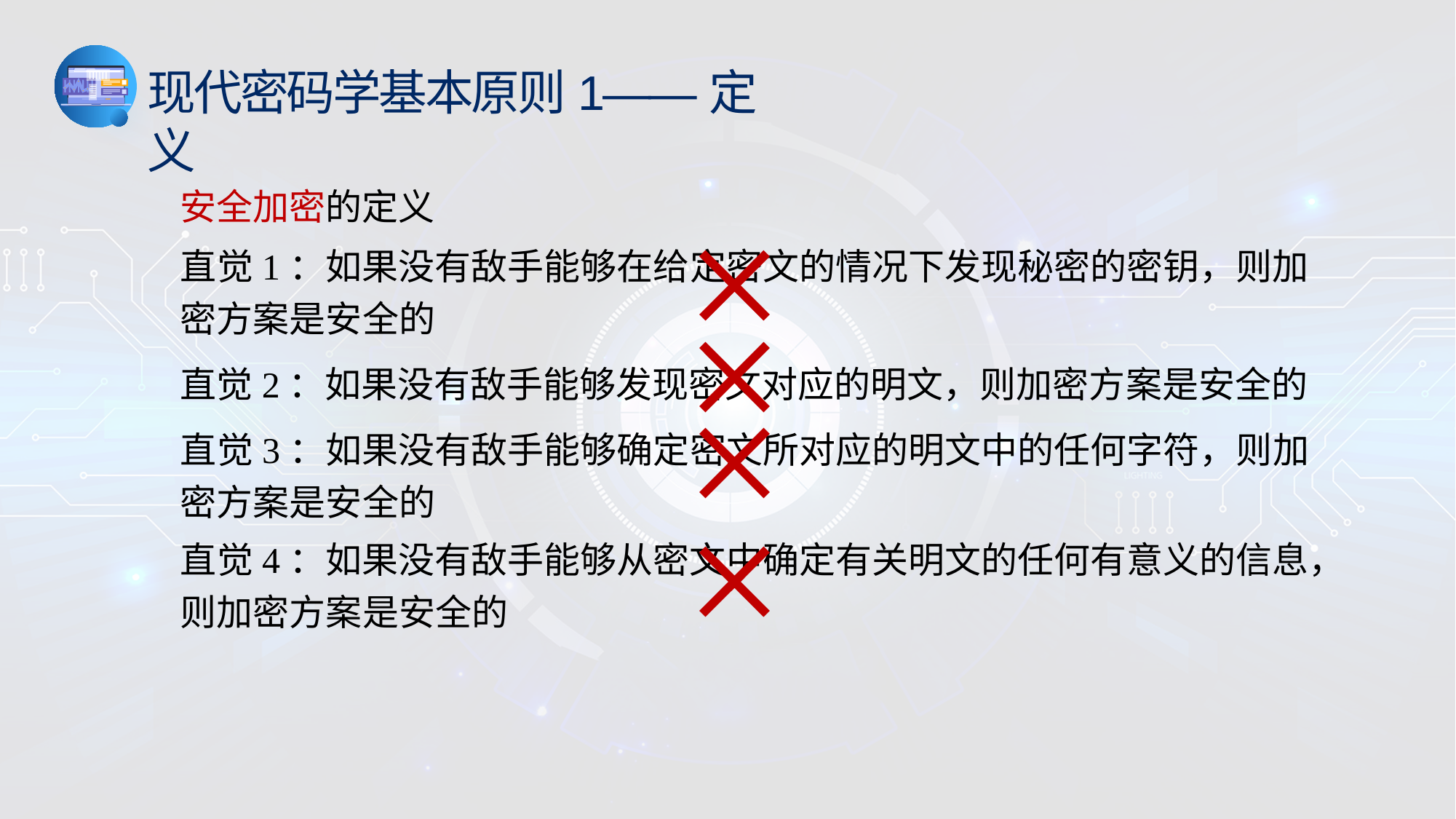

现代密码学基本原则1——定义

安全加密的定义

直觉1：如果没有敌手能够在给定密文的情况下发现秘密的密钥，则加密方案是安全的

直觉2：如果没有敌手能够发现密文对应的明文，则加密方案是安全的

直觉3：如果没有敌手能够确定密文所对应的明文中的任何字符，则加密方案是安全的

直觉4：如果没有敌手能够从密文中确定有关明文的任何有意义的信息，则加密方案是安全的